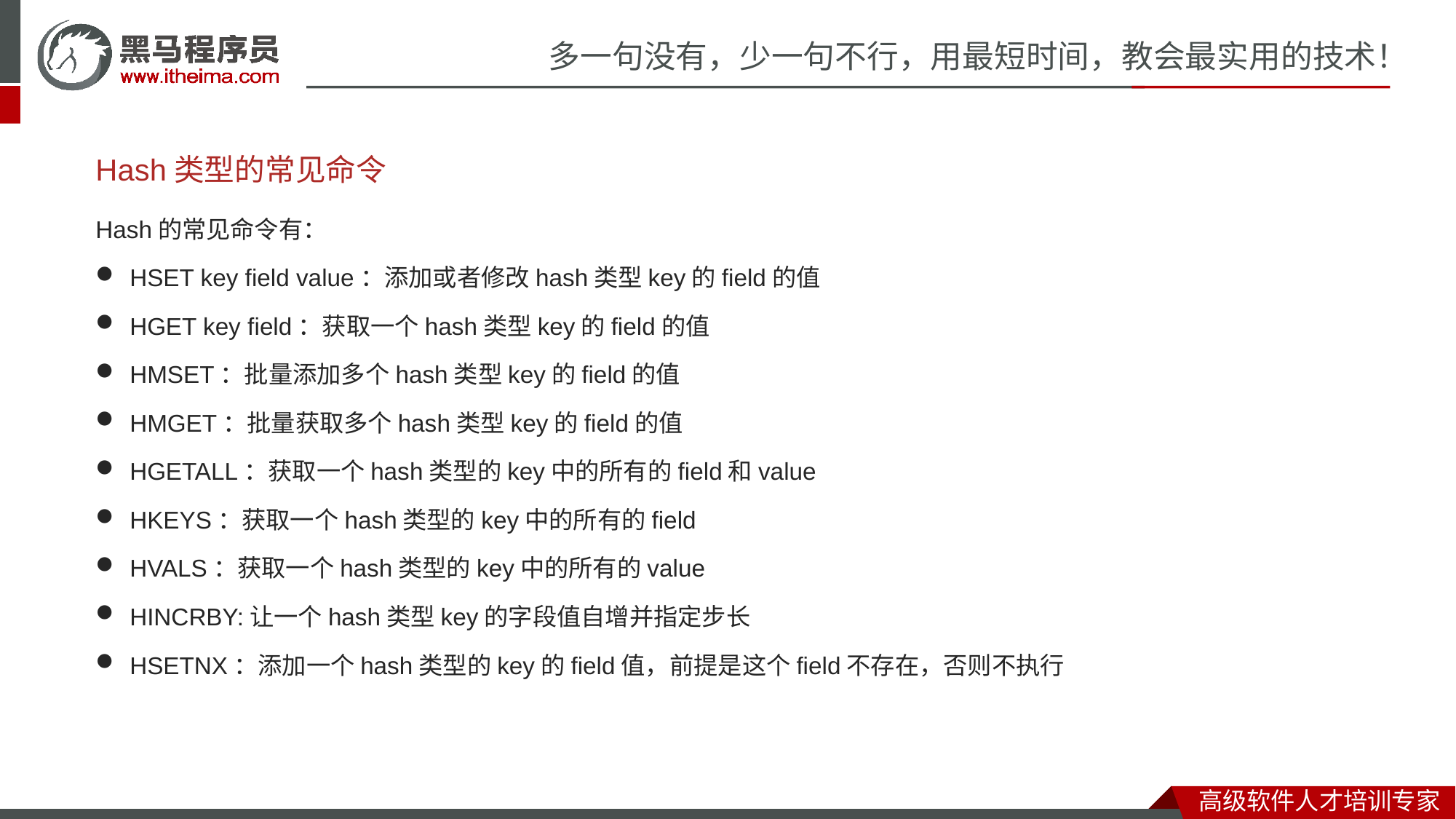

# Hash类型的常见命令
Hash的常见命令有：
HSET key field value：添加或者修改hash类型key的field的值
HGET key field：获取一个hash类型key的field的值
HMSET：批量添加多个hash类型key的field的值
HMGET：批量获取多个hash类型key的field的值
HGETALL：获取一个hash类型的key中的所有的field和value
HKEYS：获取一个hash类型的key中的所有的field
HVALS：获取一个hash类型的key中的所有的value
HINCRBY:让一个hash类型key的字段值自增并指定步长
HSETNX：添加一个hash类型的key的field值，前提是这个field不存在，否则不执行